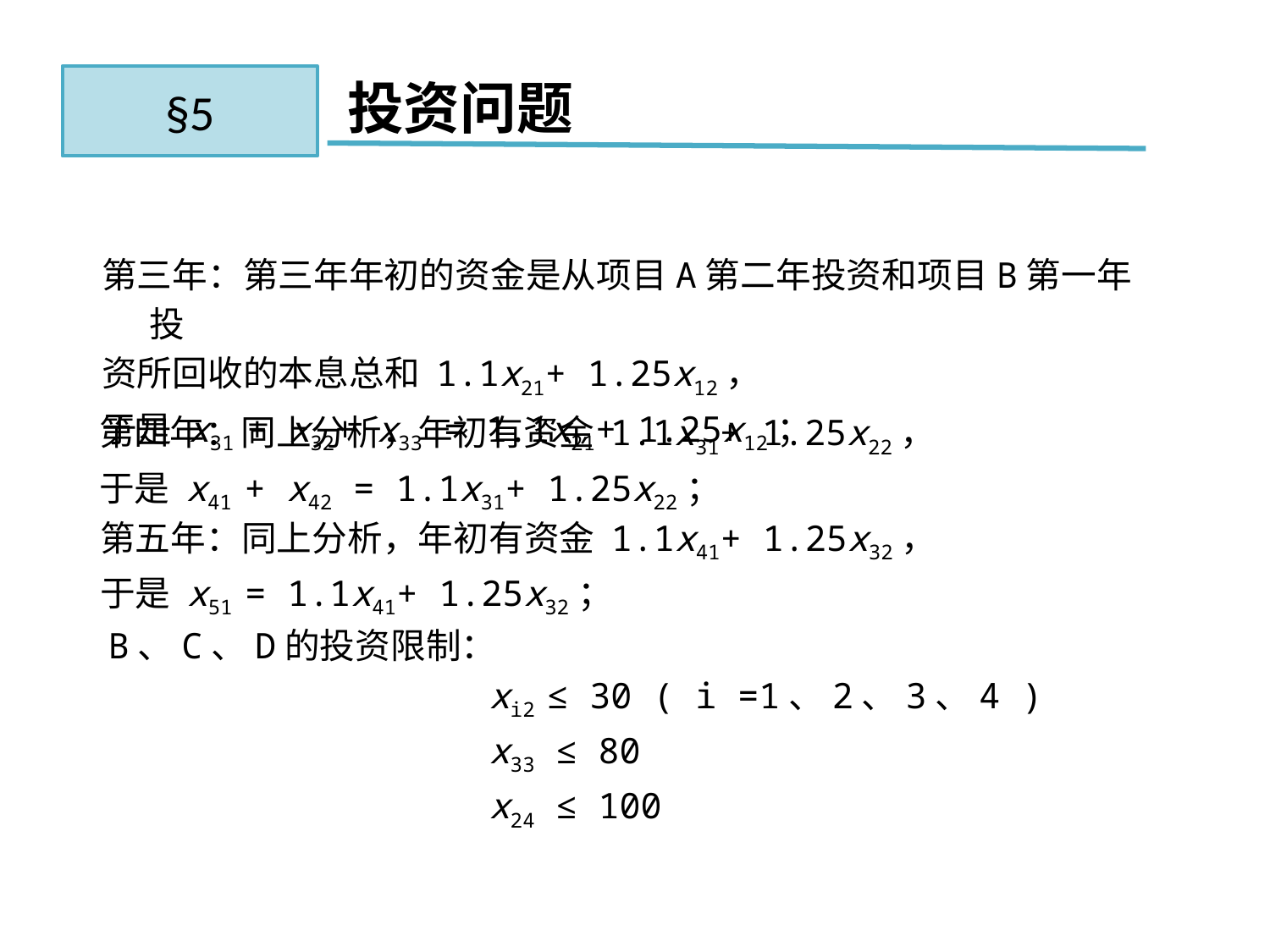

§5
投资问题
第三年：第三年年初的资金是从项目A第二年投资和项目B第一年投
资所回收的本息总和 1.1x21+ 1.25x12，
于是 x31 + x32+ x33 = 1.1x21+ 1.25x12；
第四年：同上分析，年初有资金 1.1x31+ 1.25x22，
于是 x41 + x42 = 1.1x31+ 1.25x22；
第五年：同上分析，年初有资金 1.1x41+ 1.25x32，
于是 x51 = 1.1x41+ 1.25x32；
B、C、D的投资限制：
                  xi2 ≤ 30 ( i =1、2、3、4 )
                  x33 ≤ 80
                  x24 ≤ 100